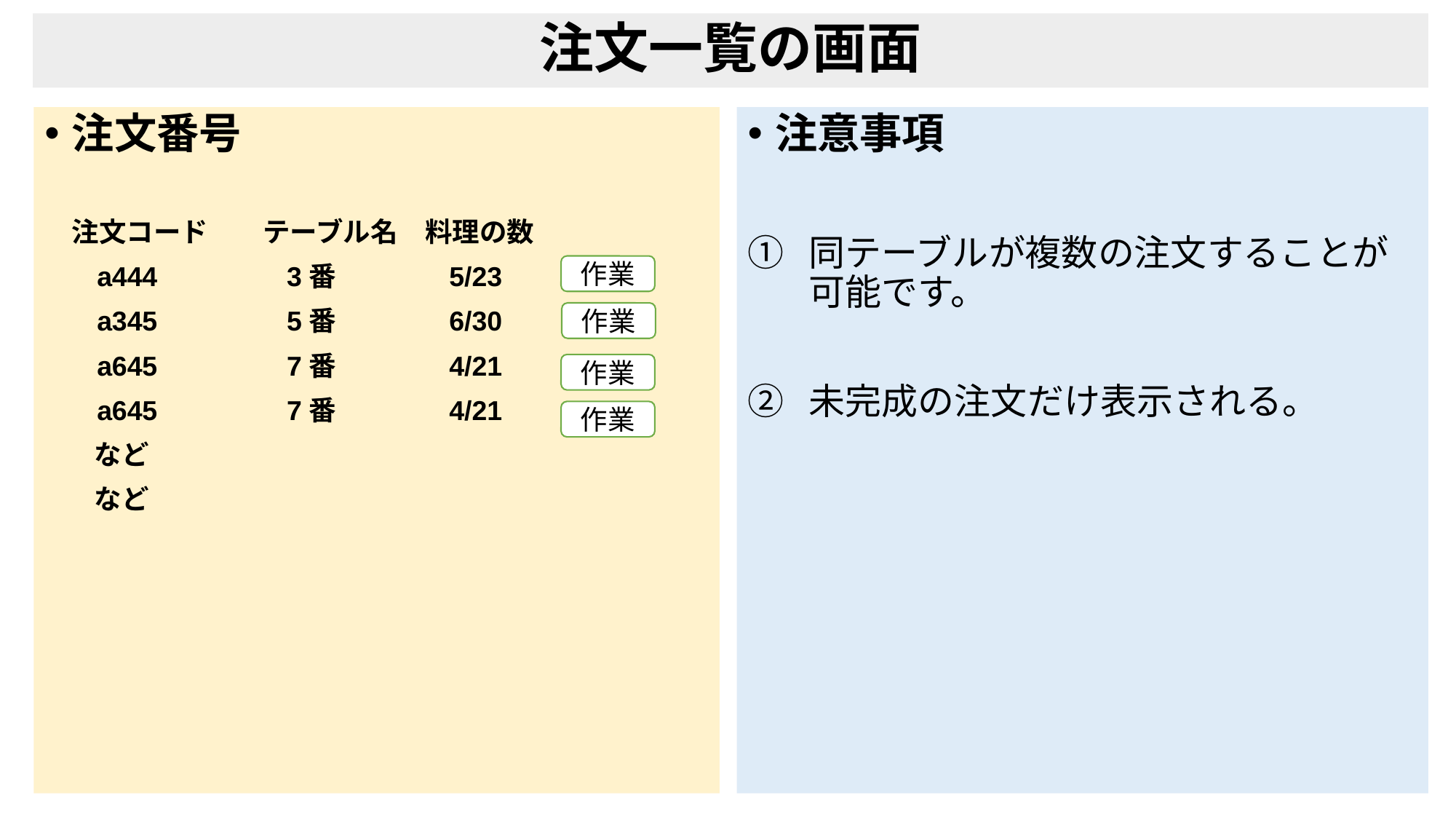

# 注文一覧の画面
注文番号

　注文コード　　テーブル名　料理の数
　   a444                 3番　　    　5/23
　   a345                 5番　　    　6/30
　   a645                 7番　　    　4/21
　   a645                 7番　　    　4/21
       など
       など

注意事項

同テーブルが複数の注文することが可能です。

未完成の注文だけ表示される。

作業
作業
作業
作業